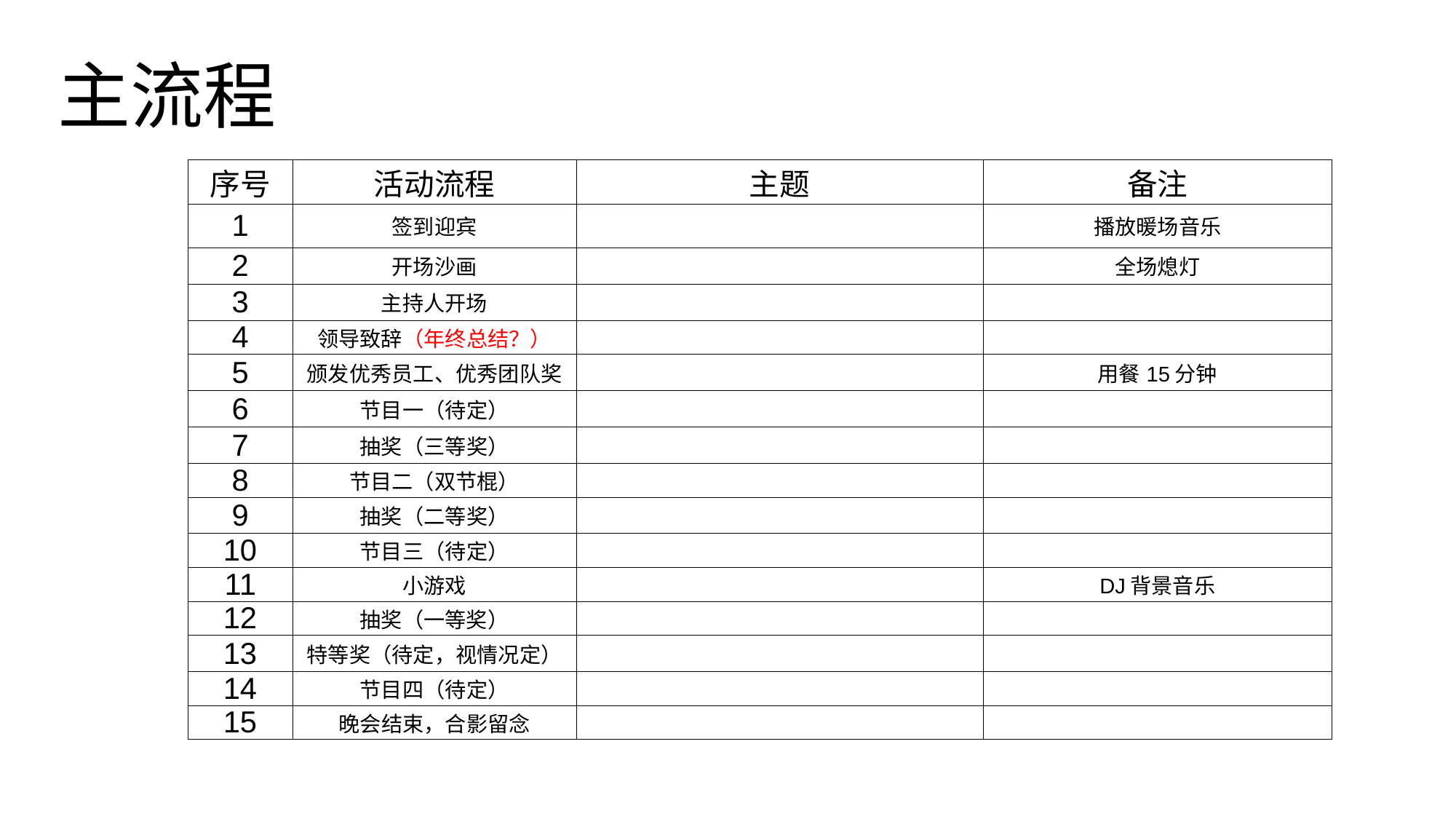

主流程
| 序号 | 活动流程 | 主题 | 备注 |
| --- | --- | --- | --- |
| 1 | 签到迎宾 |  | 播放暖场音乐 |
| 2 | 开场沙画 |  | 全场熄灯 |
| 3 | 主持人开场 |  |  |
| 4 | 领导致辞（年终总结？） |  |  |
| 5 | 颁发优秀员工、优秀团队奖 |  | 用餐15分钟 |
| 6 | 节目一（待定） |  |  |
| 7 | 抽奖（三等奖） |  |  |
| 8 | 节目二（双节棍） |  |  |
| 9 | 抽奖（二等奖） |  |  |
| 10 | 节目三（待定） |  |  |
| 11 | 小游戏 |  | DJ背景音乐 |
| 12 | 抽奖（一等奖） |  |  |
| 13 | 特等奖（待定，视情况定） |  |  |
| 14 | 节目四（待定） |  |  |
| 15 | 晚会结束，合影留念 |  |  |